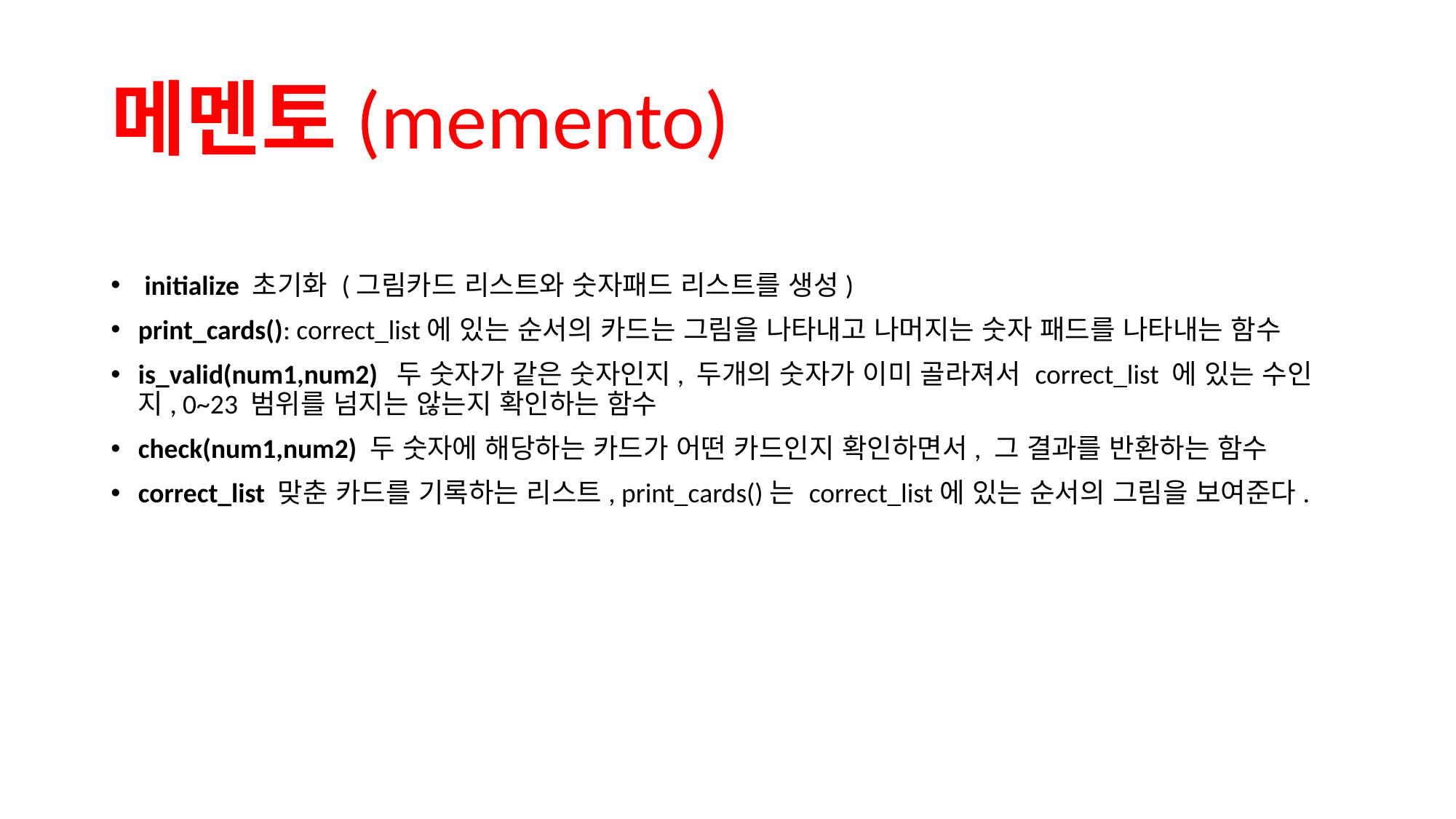

# 메멘토(memento)

 initialize 초기화 (그림카드 리스트와 숫자패드 리스트를 생성)
print_cards(): correct_list에 있는 순서의 카드는 그림을 나타내고 나머지는 숫자 패드를 나타내는 함수
is_valid(num1,num2)  두 숫자가 같은 숫자인지, 두개의 숫자가 이미 골라져서 correct_list 에 있는 수인지, 0~23 범위를 넘지는 않는지 확인하는 함수
check(num1,num2) 두 숫자에 해당하는 카드가 어떤 카드인지 확인하면서, 그 결과를 반환하는 함수
correct_list 맞춘 카드를 기록하는 리스트, print_cards()는 correct_list에 있는 순서의 그림을 보여준다.